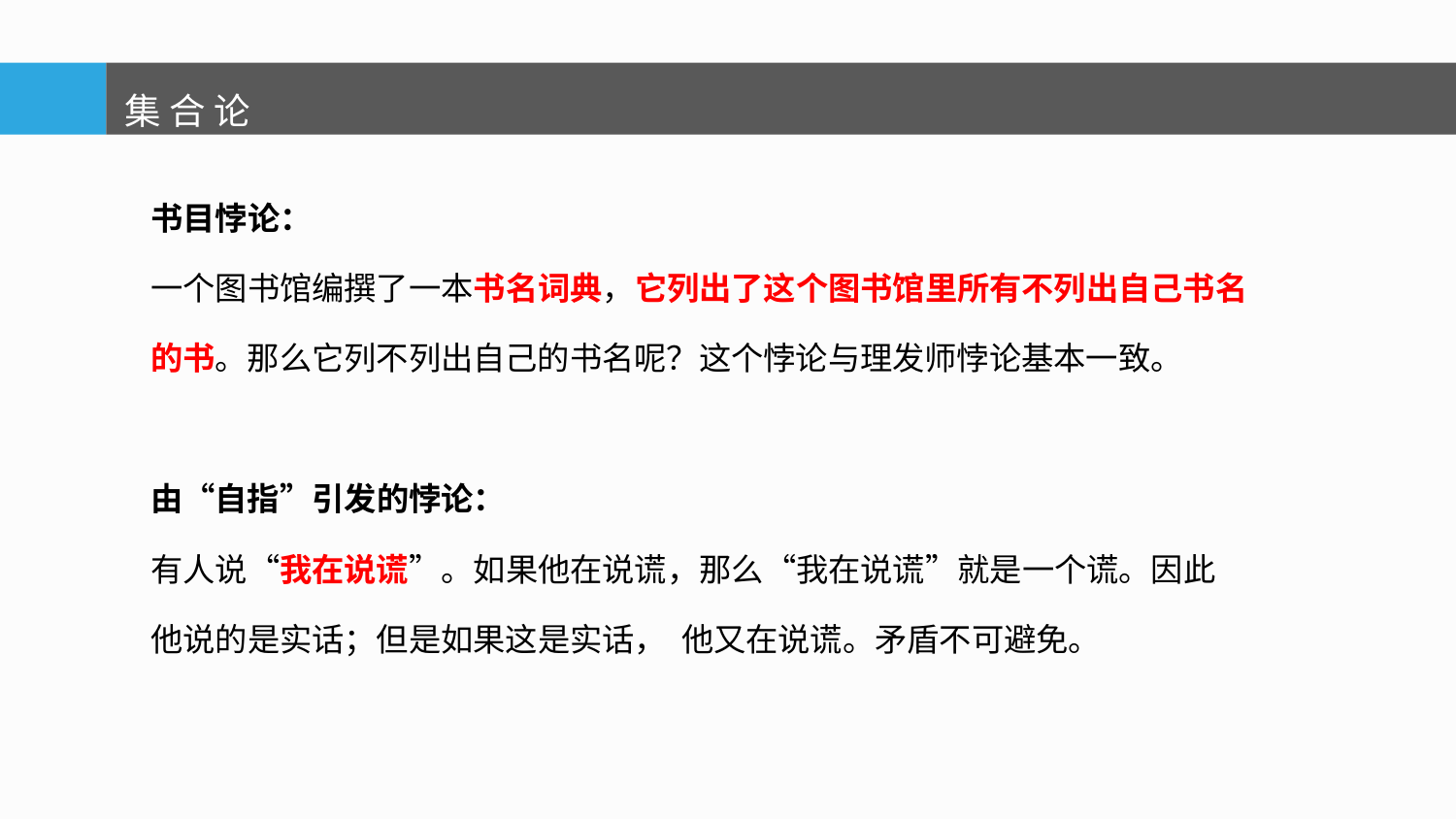

集 合 论

书目悖论：
一个图书馆编撰了一本书名词典，它列出了这个图书馆里所有不列出自己书名
的书。那么它列不列出自己的书名呢？这个悖论与理发师悖论基本一致。

由“自指”引发的悖论：
有人说“我在说谎”。如果他在说谎，那么“我在说谎”就是一个谎。因此
他说的是实话；但是如果这是实话，  他又在说谎。矛盾不可避免。